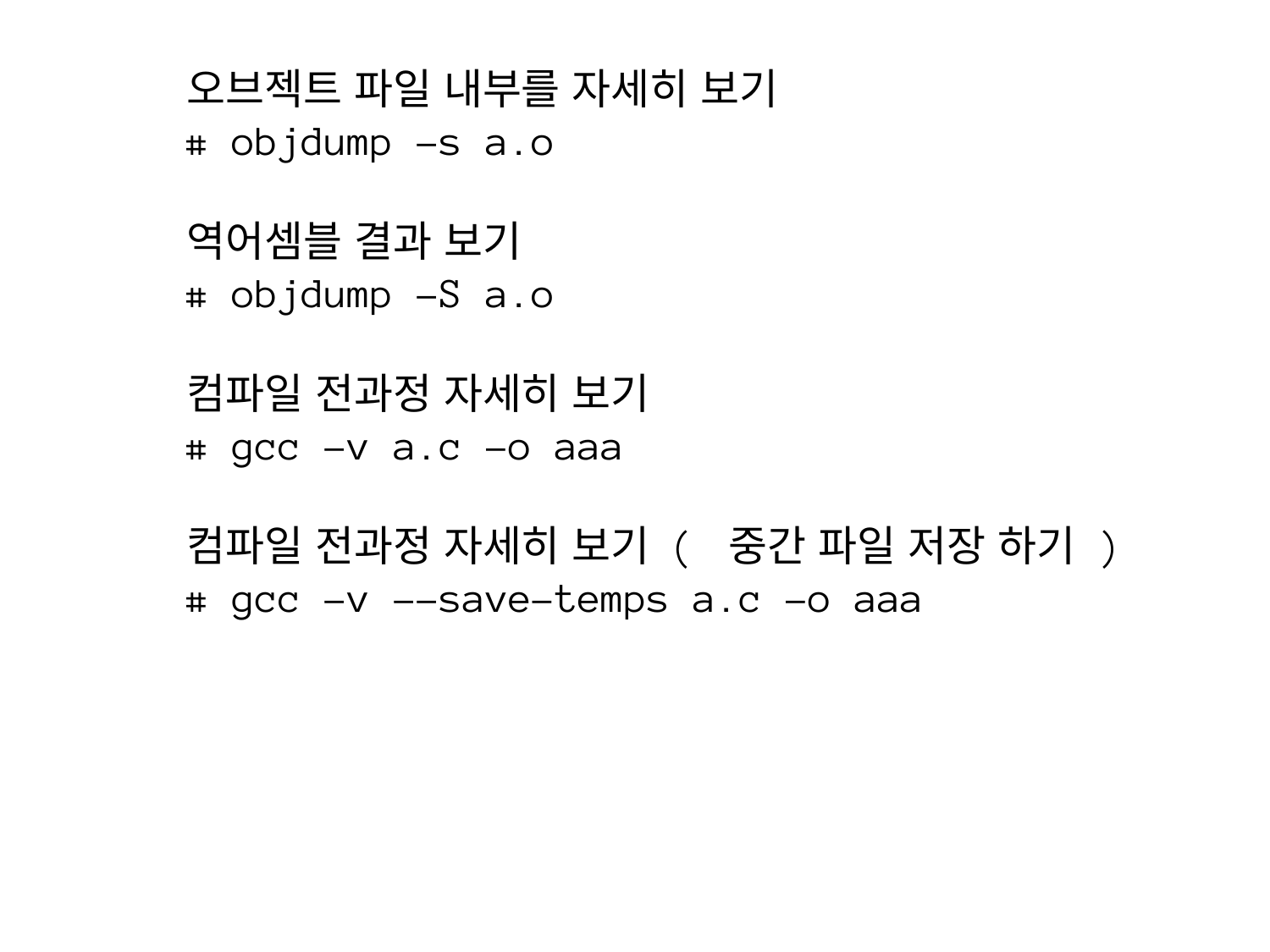

오브젝트 파일 내부를 자세히 보기
# objdump -s a.o

역어셈블 결과 보기
# objdump -S a.o

컴파일 전과정 자세히 보기
# gcc -v a.c -o aaa

컴파일 전과정 자세히 보기 ( 중간 파일 저장 하기 )
# gcc -v --save-temps a.c -o aaa